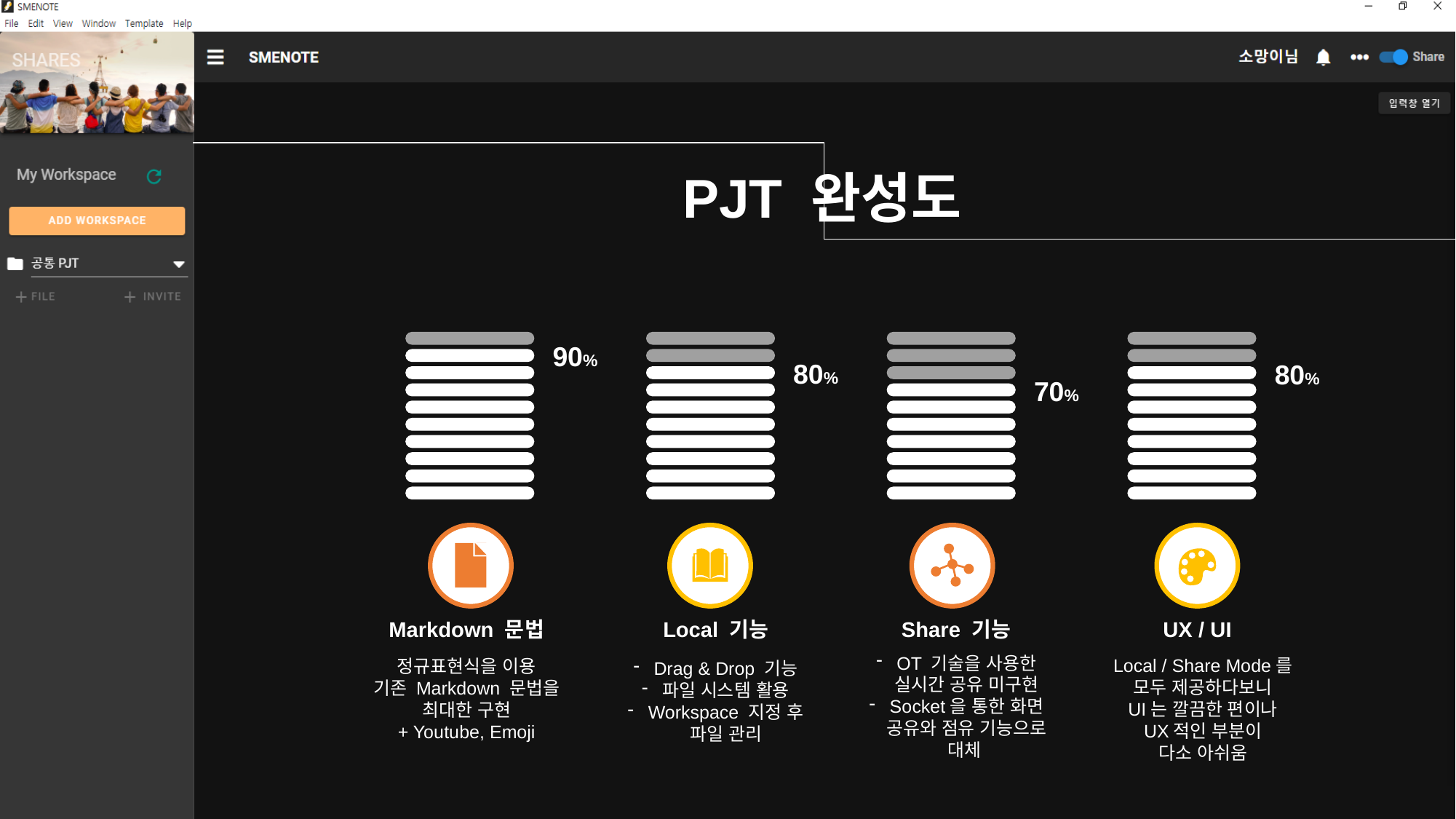

PJT 완성도

90%
80%
80%
70%

Markdown 문법
정규표현식을 이용
기존 Markdown 문법을 최대한 구현
+ Youtube, Emoji
Share 기능
OT 기술을 사용한 실시간 공유 미구현
Socket을 통한 화면 공유와 점유 기능으로 대체
Local 기능
Drag & Drop 기능
파일 시스템 활용
Workspace 지정 후 파일 관리
UX / UI
Local / Share Mode를 모두 제공하다보니
UI는 깔끔한 편이나
UX적인 부분이
다소 아쉬움